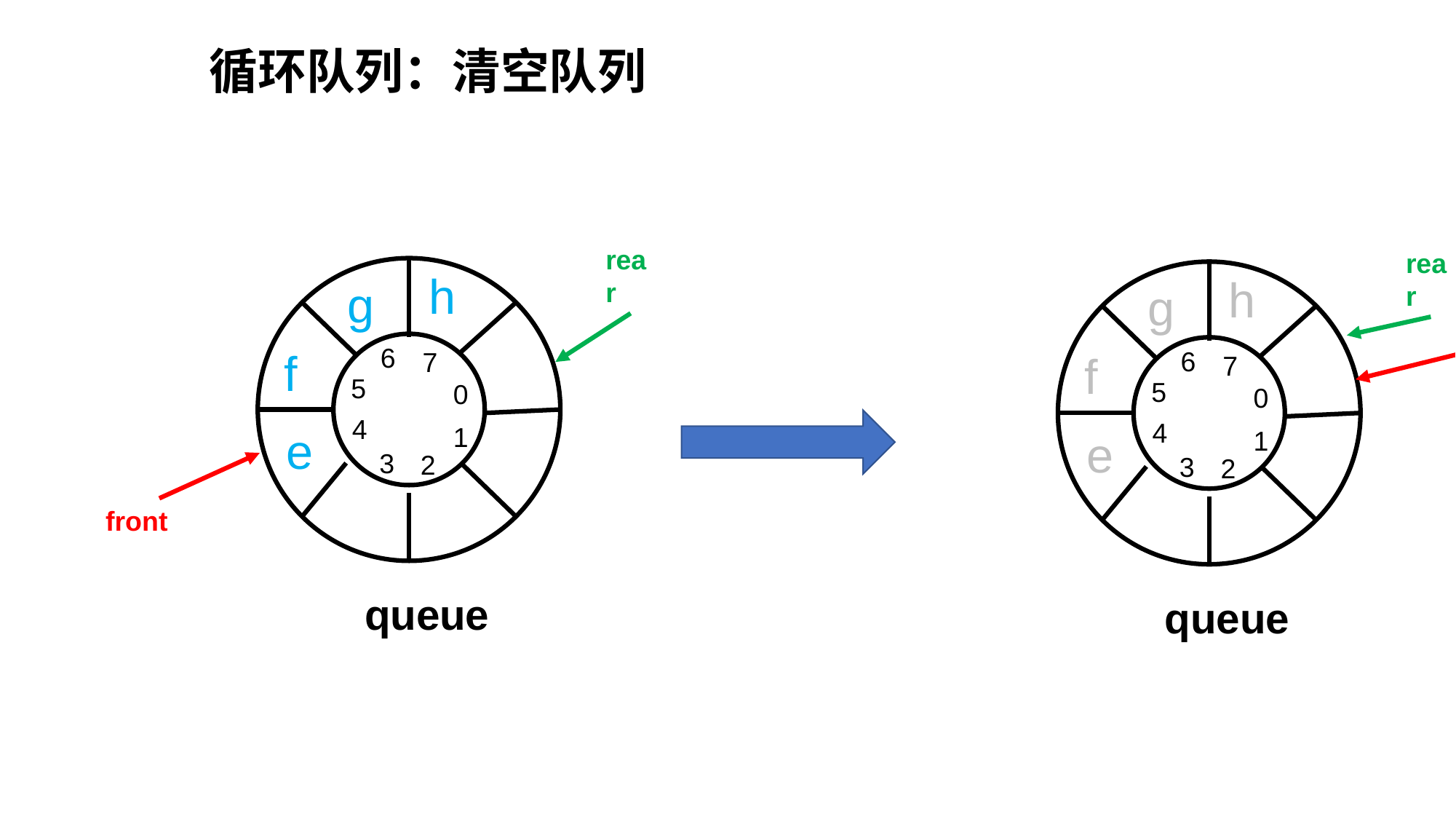

循环队列：清空队列
rear
rear

h

h
g
g
front
6
f
6
7
f
7
5
5
0
0
4

4
1
e
1
e
3
2
3
2
front
queue
queue